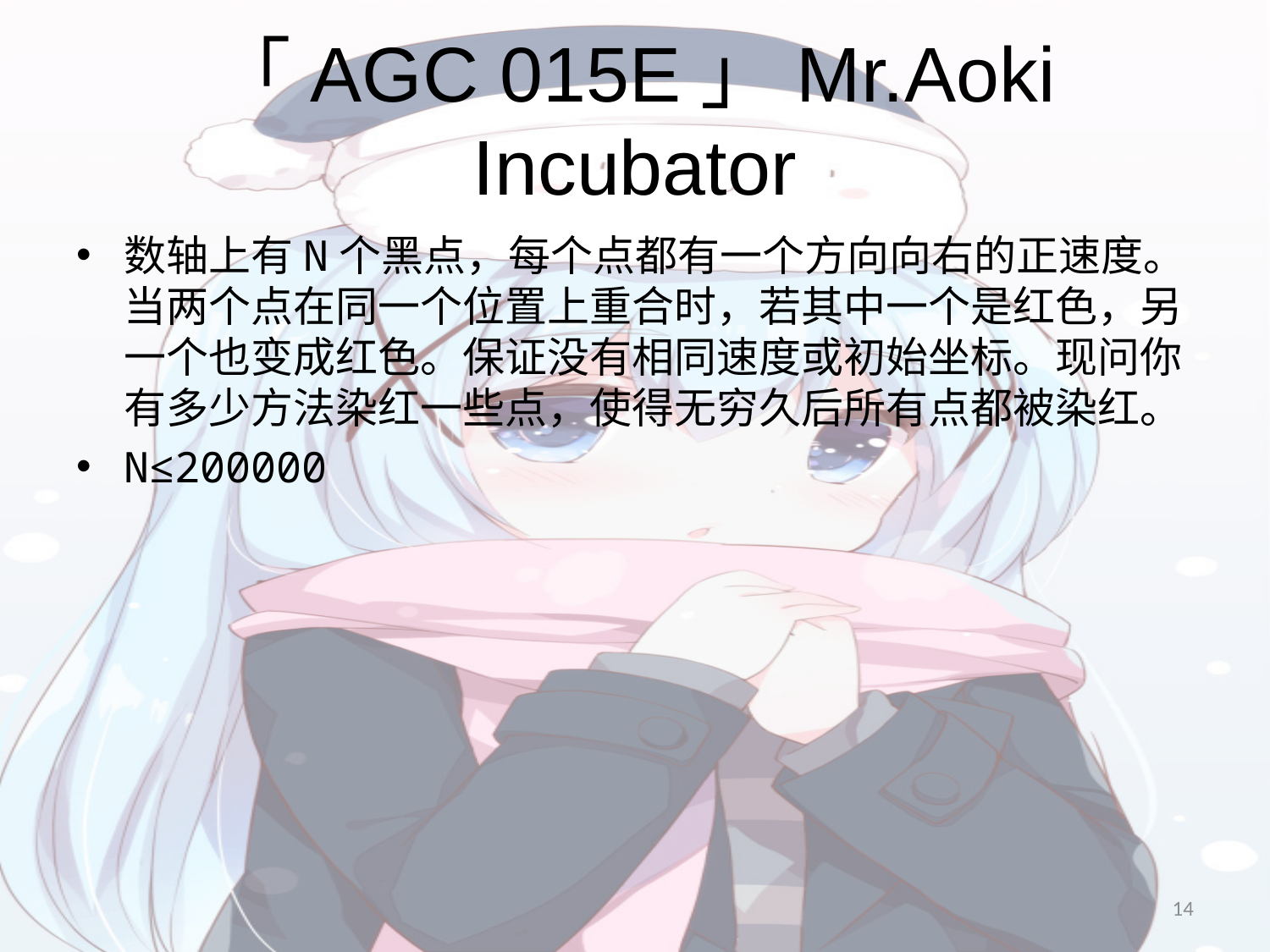

# 「AGC 015E」Mr.Aoki Incubator
数轴上有N个黑点，每个点都有一个方向向右的正速度。当两个点在同一个位置上重合时，若其中一个是红色，另一个也变成红色。保证没有相同速度或初始坐标。现问你有多少方法染红一些点，使得无穷久后所有点都被染红。
N≤200000
14